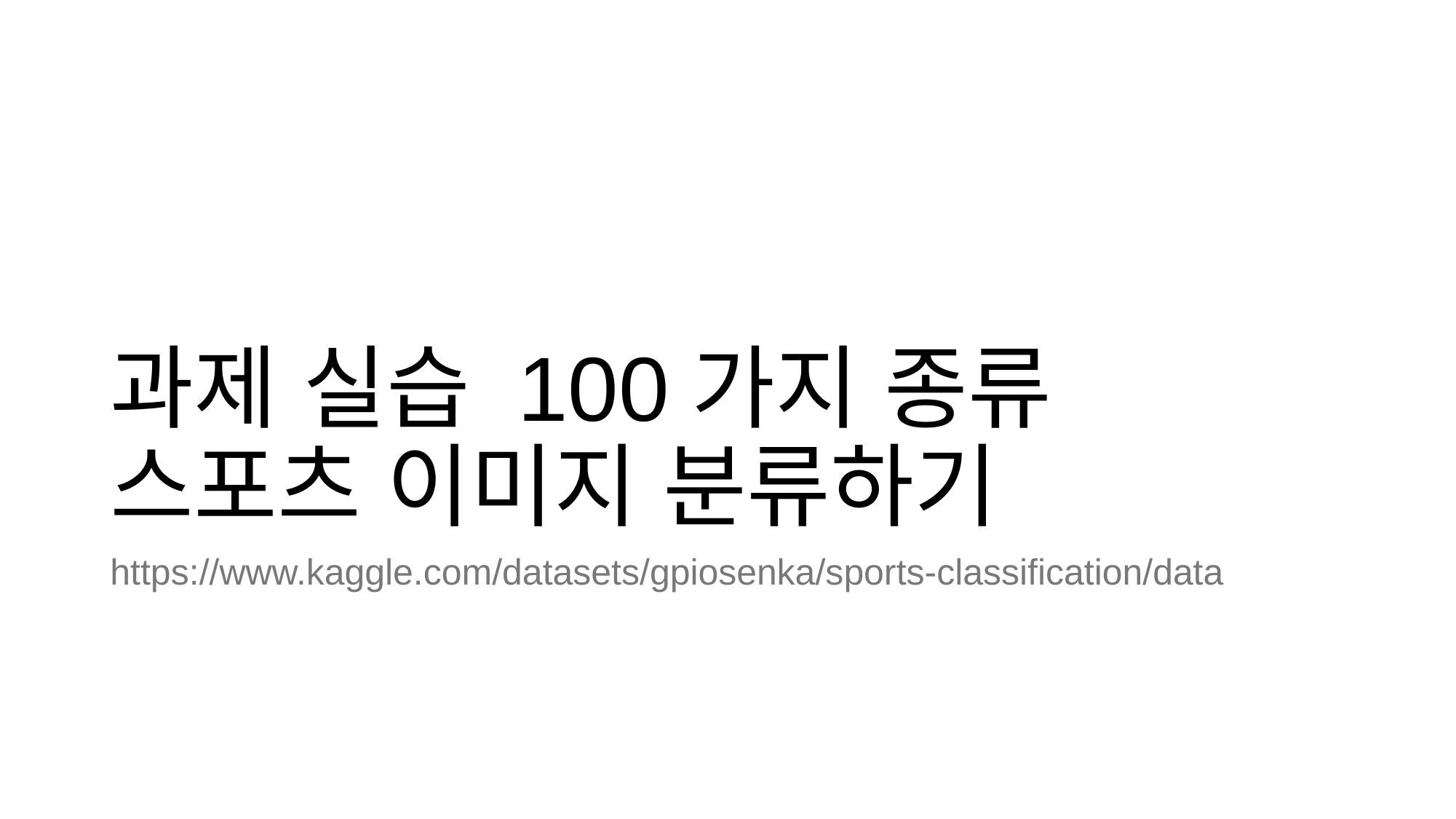

# 과제 실습 100가지 종류 스포츠 이미지 분류하기
https://www.kaggle.com/datasets/gpiosenka/sports-classification/data